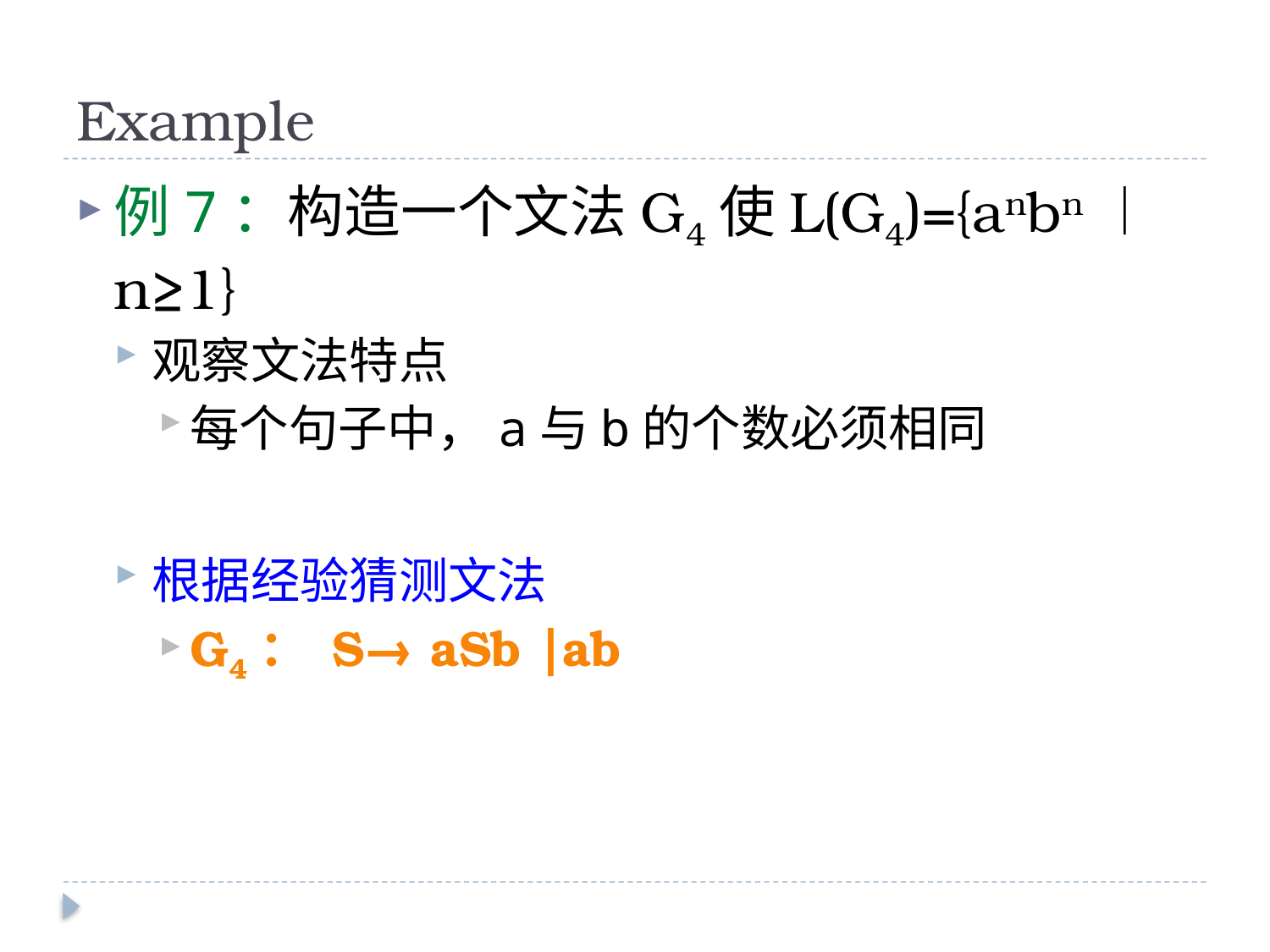

# Example
例7：构造一个文法G4使L(G4)={anbn︱n≥1}
观察文法特点
每个句子中，a与b的个数必须相同

根据经验猜测文法
G4： S→ aSb ∣ab

47